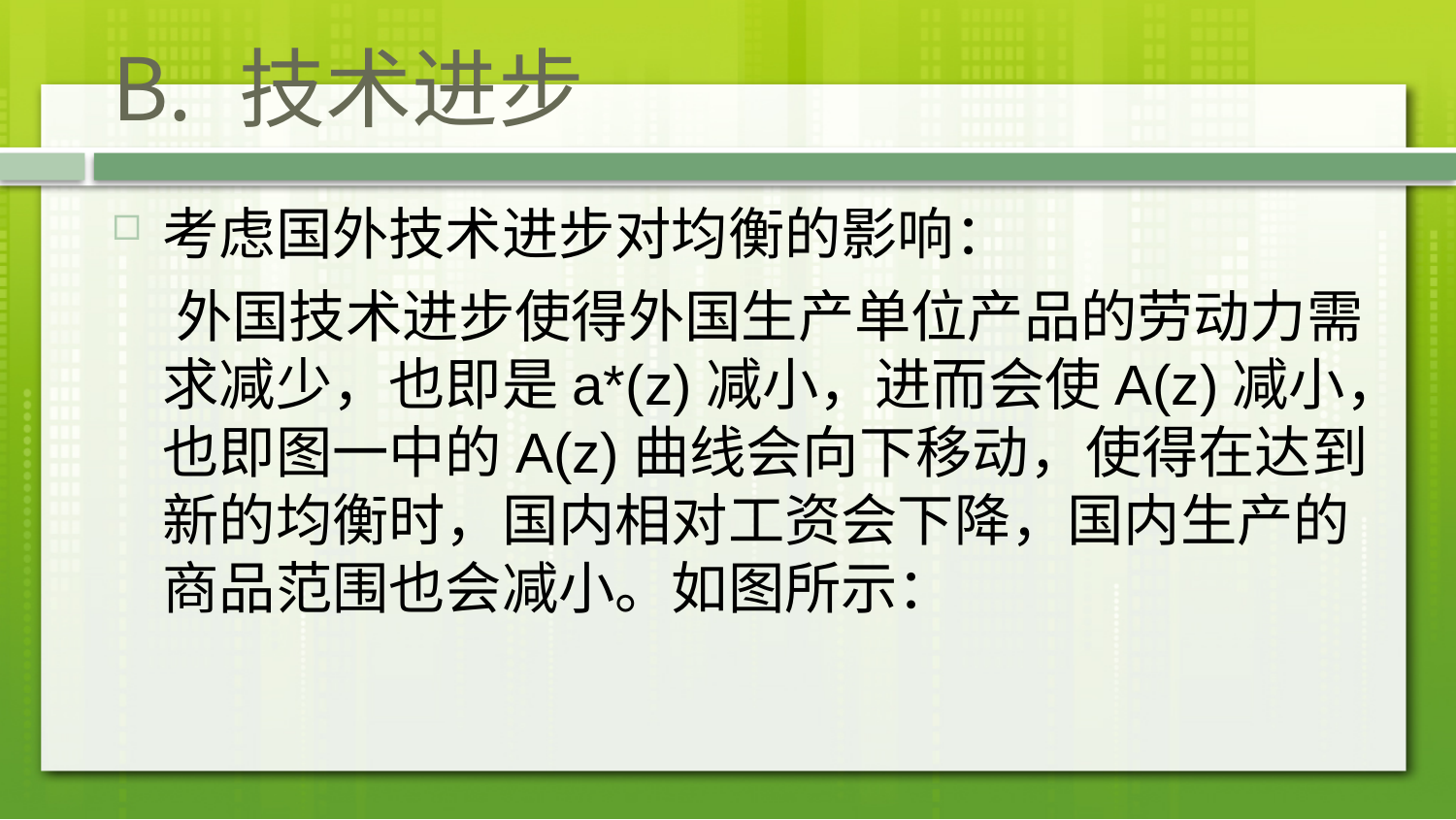

# 技术进步
考虑国外技术进步对均衡的影响：
    外国技术进步使得外国生产单位产品的劳动力需求减少，也即是a*(z)减小，进而会使A(z)减小，也即图一中的A(z)曲线会向下移动，使得在达到新的均衡时，国内相对工资会下降，国内生产的商品范围也会减小。如图所示：